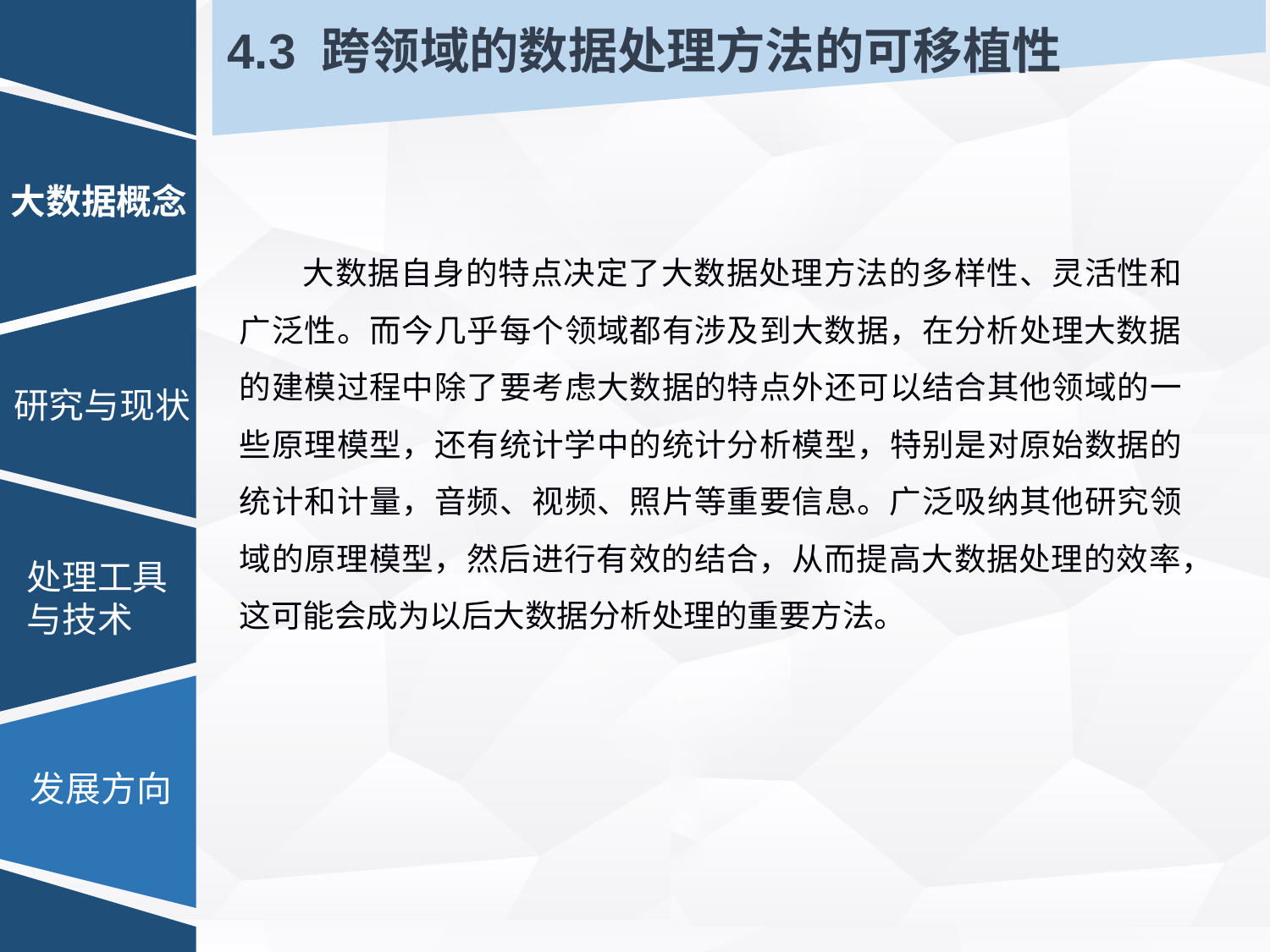

4.3 跨领域的数据处理方法的可移植性

大数据概念
大数据自身的特点决定了大数据处理方法的多样性、灵活性和广泛性。而今几乎每个领域都有涉及到大数据，在分析处理大数据的建模过程中除了要考虑大数据的特点外还可以结合其他领域的一些原理模型，还有统计学中的统计分析模型，特别是对原始数据的统计和计量，音频、视频、照片等重要信息。广泛吸纳其他研究领域的原理模型，然后进行有效的结合，从而提高大数据处理的效率，这可能会成为以后大数据分析处理的重要方法。

研究与现状

处理工具
与技术

发展方向